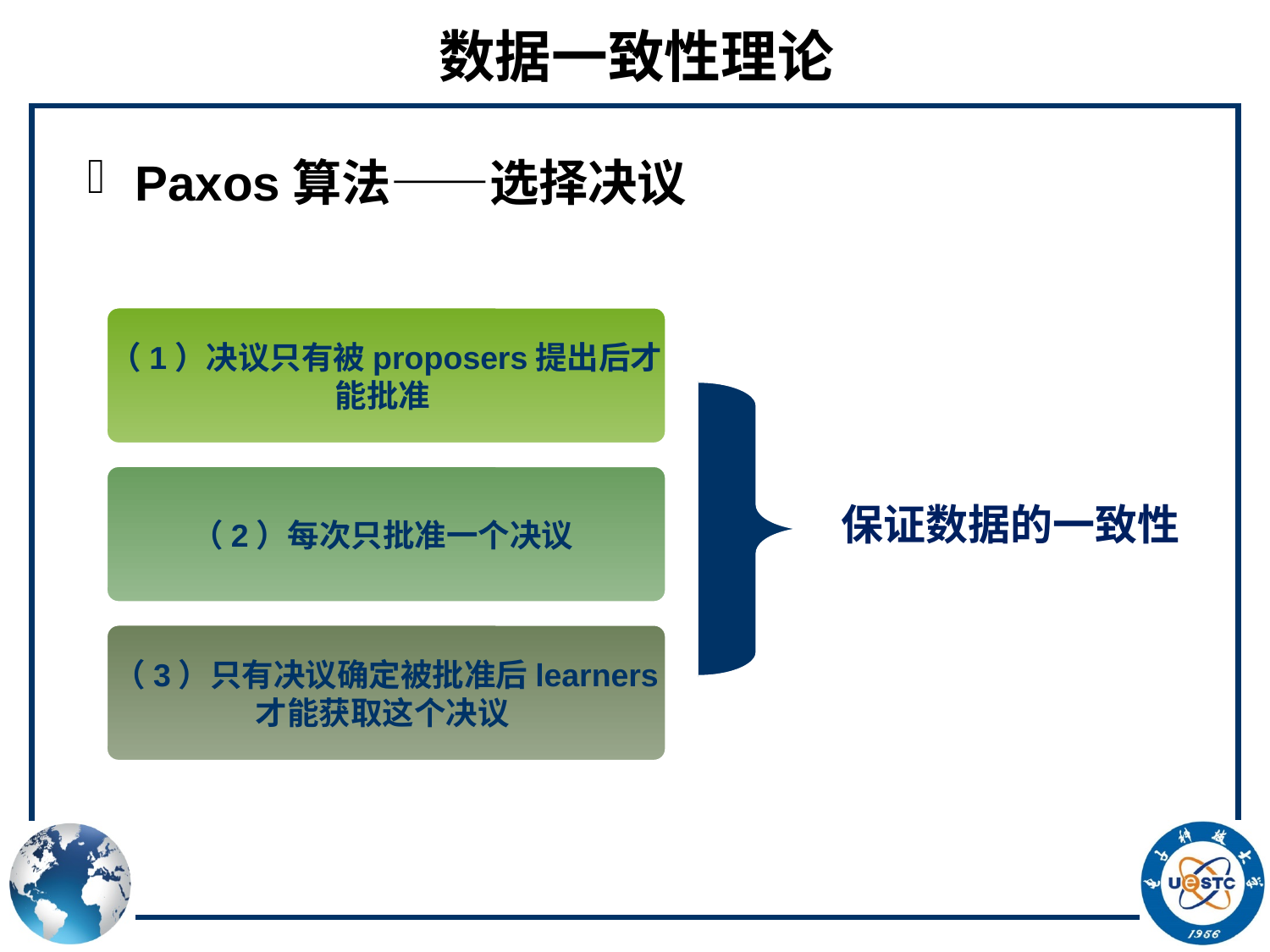

# 数据一致性理论
Paxos算法——选择决议
（1）决议只有被proposers提出后才
能批准

保证数据的一致性
（2）每次只批准一个决议
（3）只有决议确定被批准后learners
才能获取这个决议